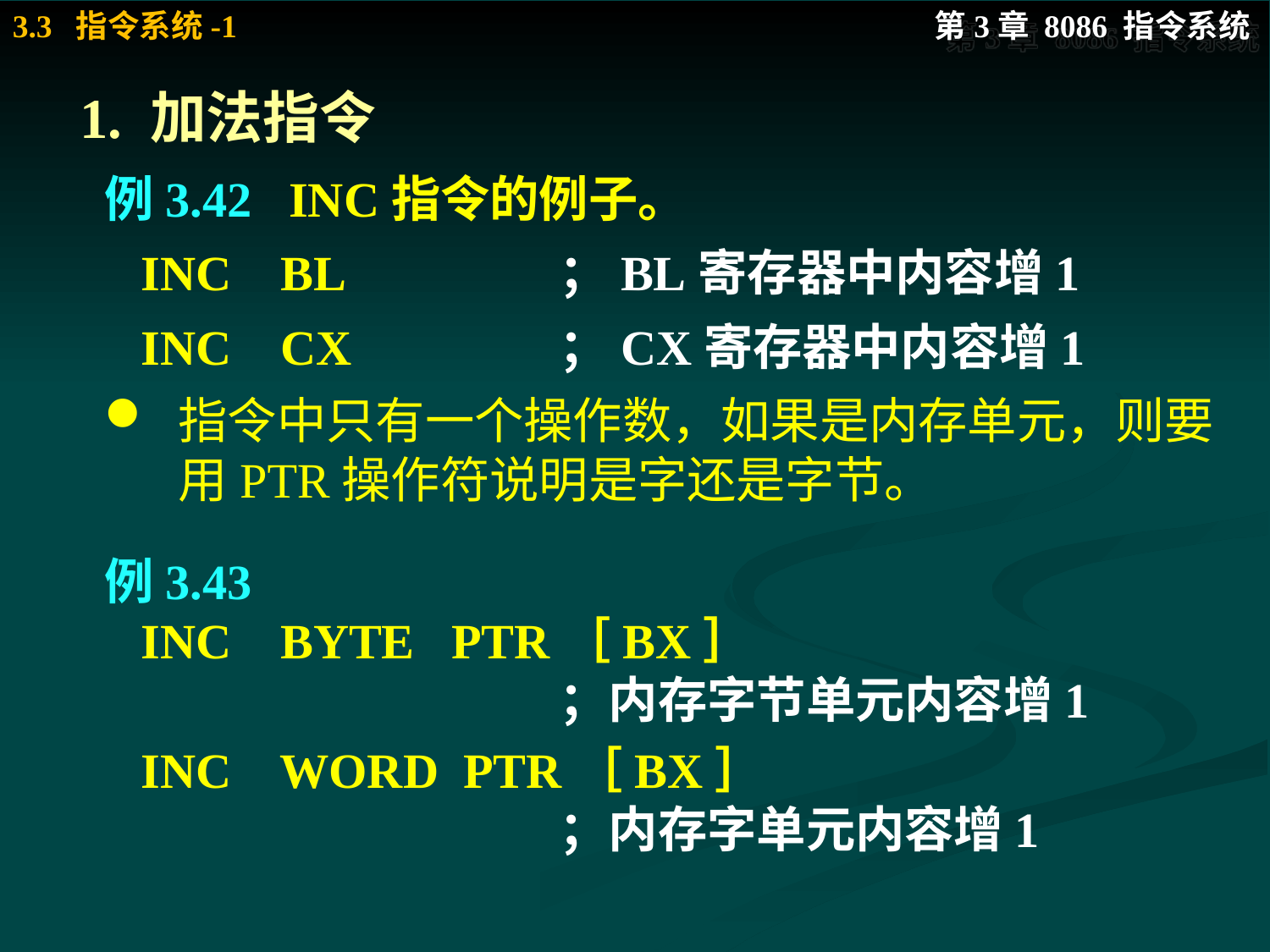

# 1. 加法指令
例3.42   INC指令的例子。
   INC    BL		；BL寄存器中内容增1
   INC    CX		；CX寄存器中内容增1
指令中只有一个操作数，如果是内存单元，则要用PTR操作符说明是字还是字节。
例3.43
   INC    BYTE   PTR［BX］
				；内存字节单元内容增1
   INC    WORD  PTR［BX］
				；内存字单元内容增1